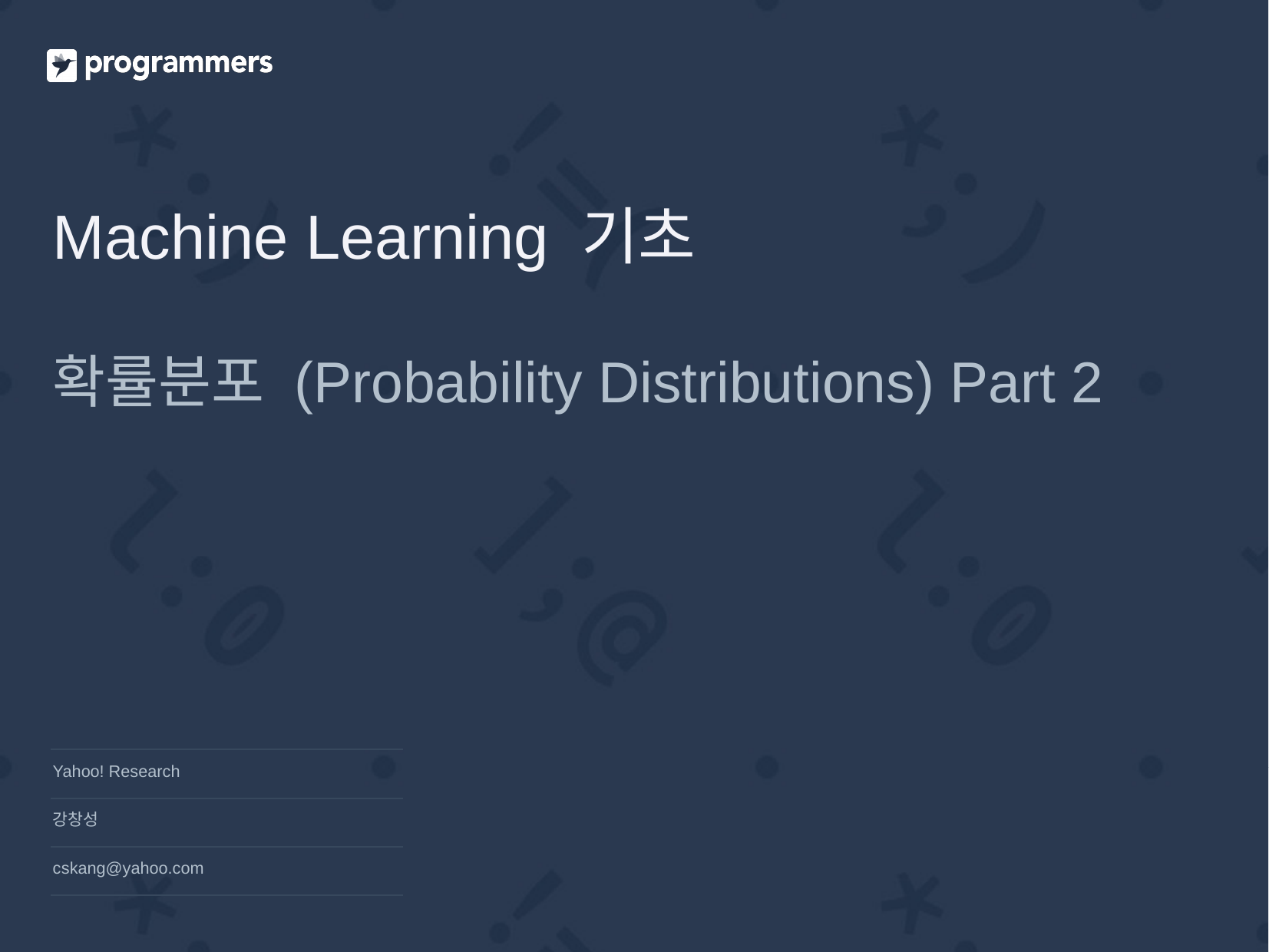

# Machine Learning 기초
확률분포 (Probability Distributions) Part 2
Yahoo! Research
강창성
cskang@yahoo.com